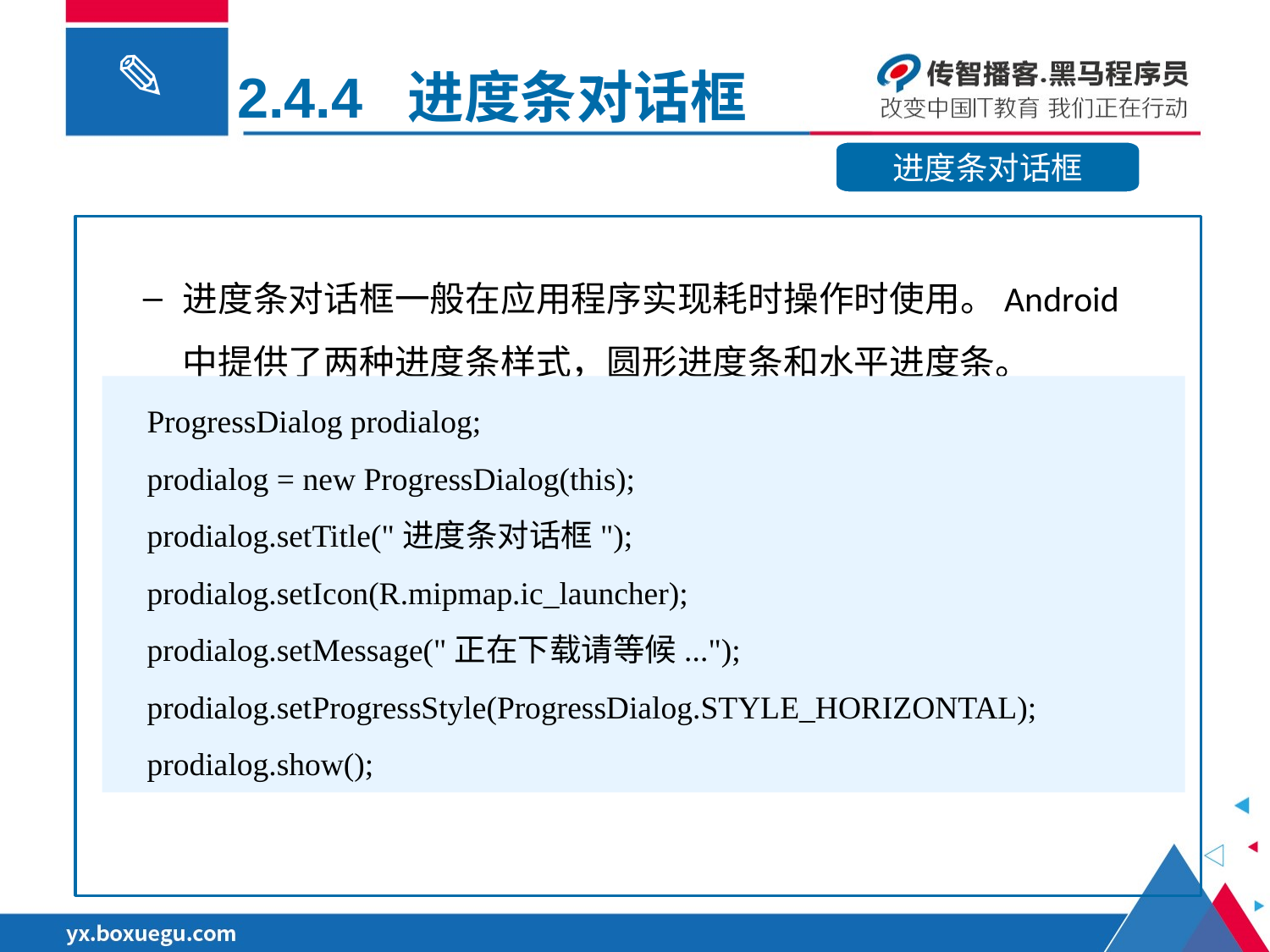

2.4.4  进度条对话框

进度条对话框

进度条对话框一般在应用程序实现耗时操作时使用。Android中提供了两种进度条样式，圆形进度条和水平进度条。
    ProgressDialog prodialog;
    prodialog = new ProgressDialog(this);
    prodialog.setTitle("进度条对话框");
    prodialog.setIcon(R.mipmap.ic_launcher);
    prodialog.setMessage("正在下载请等候...");
    prodialog.setProgressStyle(ProgressDialog.STYLE_HORIZONTAL);
    prodialog.show();